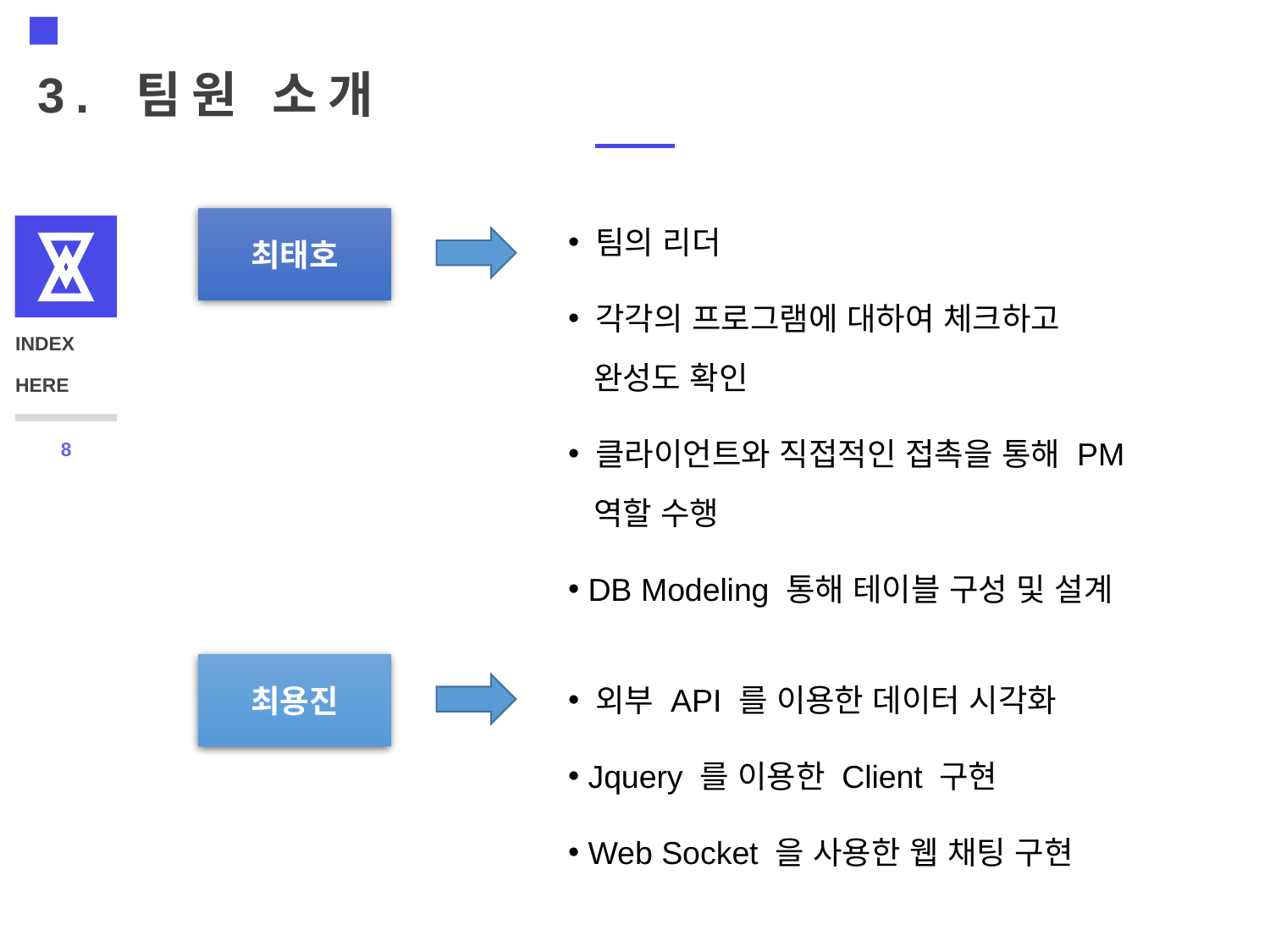

1
# 3. 팀원 소개
최태호
 팀의 리더

 각각의 프로그램에 대하여 체크하고

  완성도 확인

 클라이언트와 직접적인 접촉을 통해 PM

  역할 수행

 DB Modeling 통해 테이블 구성 및 설계

INDEX
HERE
8
최용진

 외부 API 를 이용한 데이터 시각화

 Jquery 를 이용한 Client 구현

 Web Socket 을 사용한 웹 채팅 구현